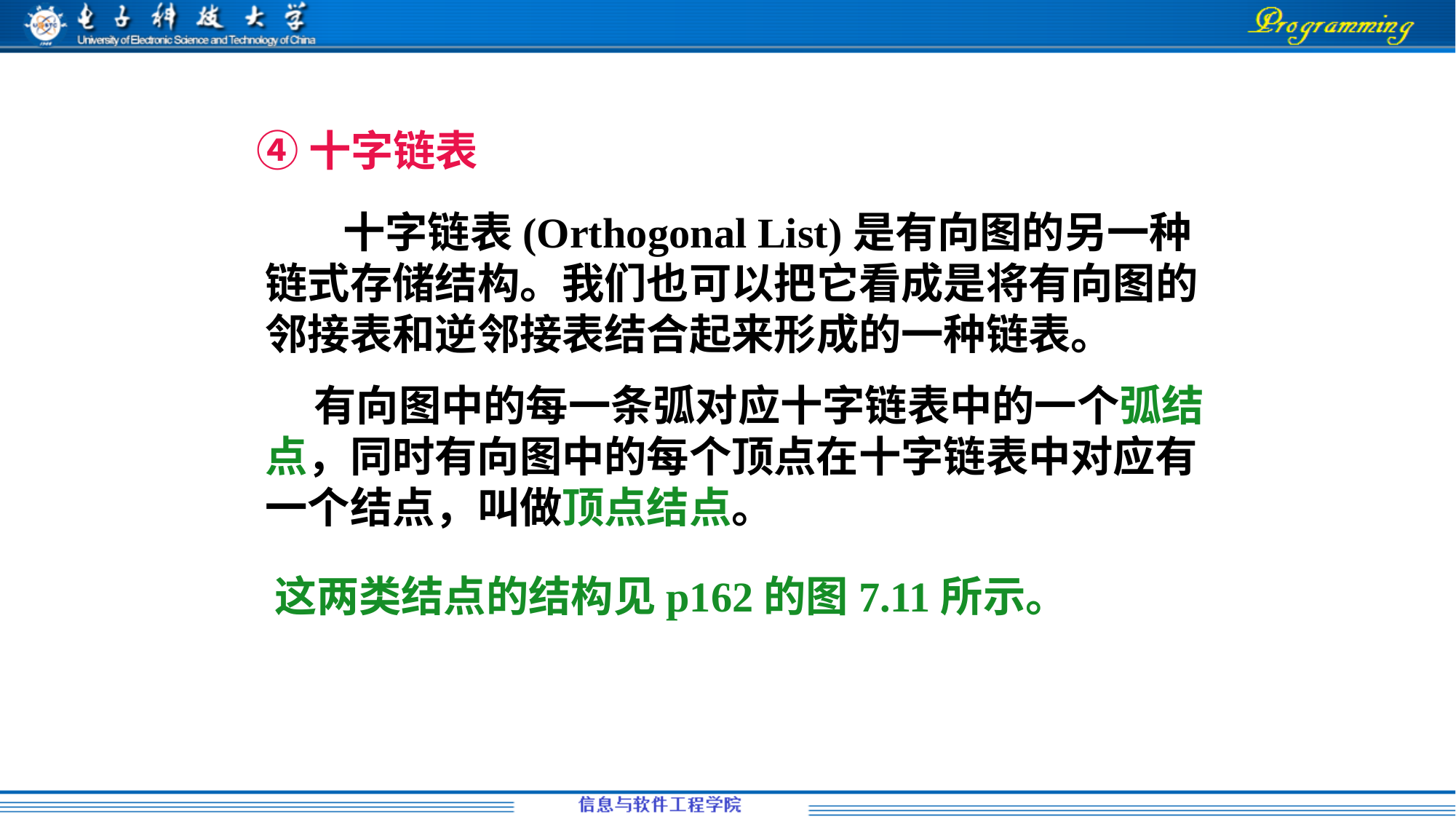

④十字链表
       十字链表(Orthogonal List)是有向图的另一种链式存储结构。我们也可以把它看成是将有向图的邻接表和逆邻接表结合起来形成的一种链表。
    有向图中的每一条弧对应十字链表中的一个弧结点，同时有向图中的每个顶点在十字链表中对应有一个结点，叫做顶点结点。
这两类结点的结构见p162的图7.11所示。